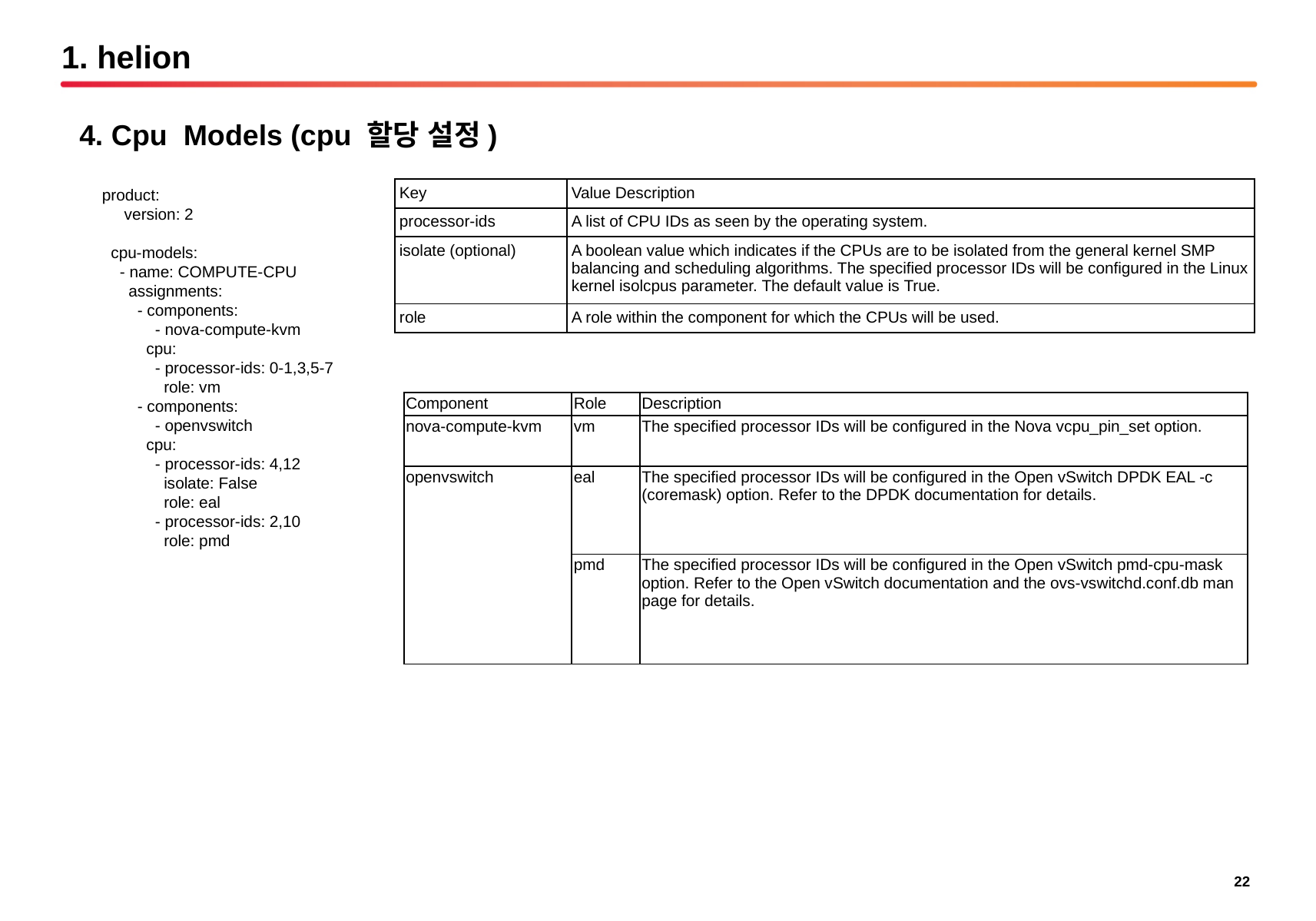

# 1. helion
4. Cpu  Models (cpu 할당 설정)
product:
     version: 2

  cpu-models:
    - name: COMPUTE-CPU
      assignments:
        - components:
            - nova-compute-kvm
          cpu:
            - processor-ids: 0-1,3,5-7
              role: vm
        - components:
            - openvswitch
          cpu:
            - processor-ids: 4,12
              isolate: False
              role: eal
            - processor-ids: 2,10
              role: pmd
| Key | Value Description |
| --- | --- |
| processor-ids | A list of CPU IDs as seen by the operating system. |
| isolate (optional) | A boolean value which indicates if the CPUs are to be isolated from the general kernel SMP balancing and scheduling algorithms. The specified processor IDs will be configured in the Linux kernel isolcpus parameter. The default value is True. |
| role | A role within the component for which the CPUs will be used. |
| Component | Role | Description |
| --- | --- | --- |
| nova-compute-kvm | vm | The specified processor IDs will be configured in the Nova vcpu\_pin\_set option. |
| openvswitch | eal | The specified processor IDs will be configured in the Open vSwitch DPDK EAL -c (coremask) option. Refer to the DPDK documentation for details. |
|  | pmd | The specified processor IDs will be configured in the Open vSwitch pmd-cpu-mask option. Refer to the Open vSwitch documentation and the ovs-vswitchd.conf.db man page for details. |